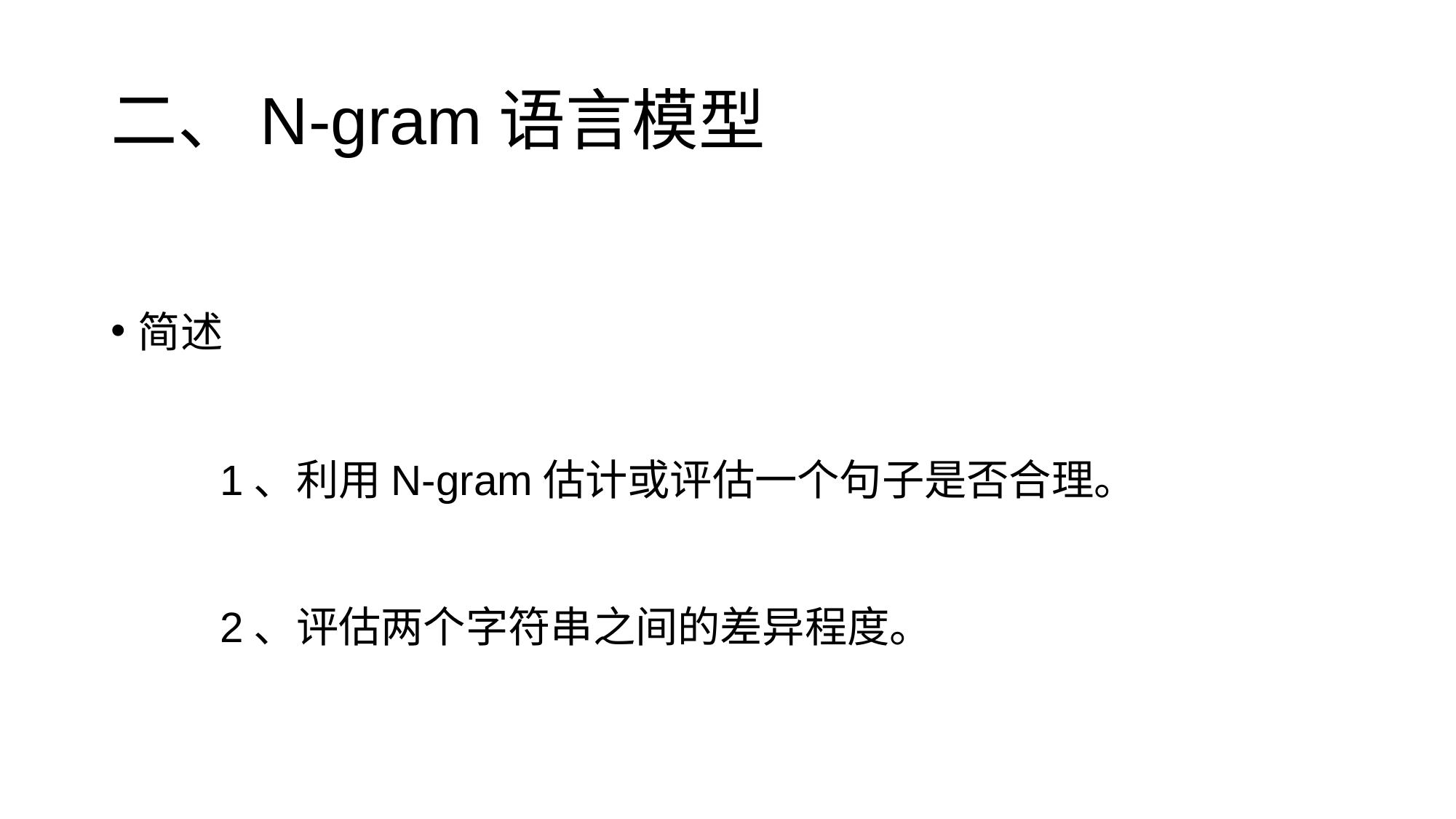

# 二、N-gram语言模型
简述
	1、利用N-gram估计或评估一个句子是否合理。
	2、评估两个字符串之间的差异程度。